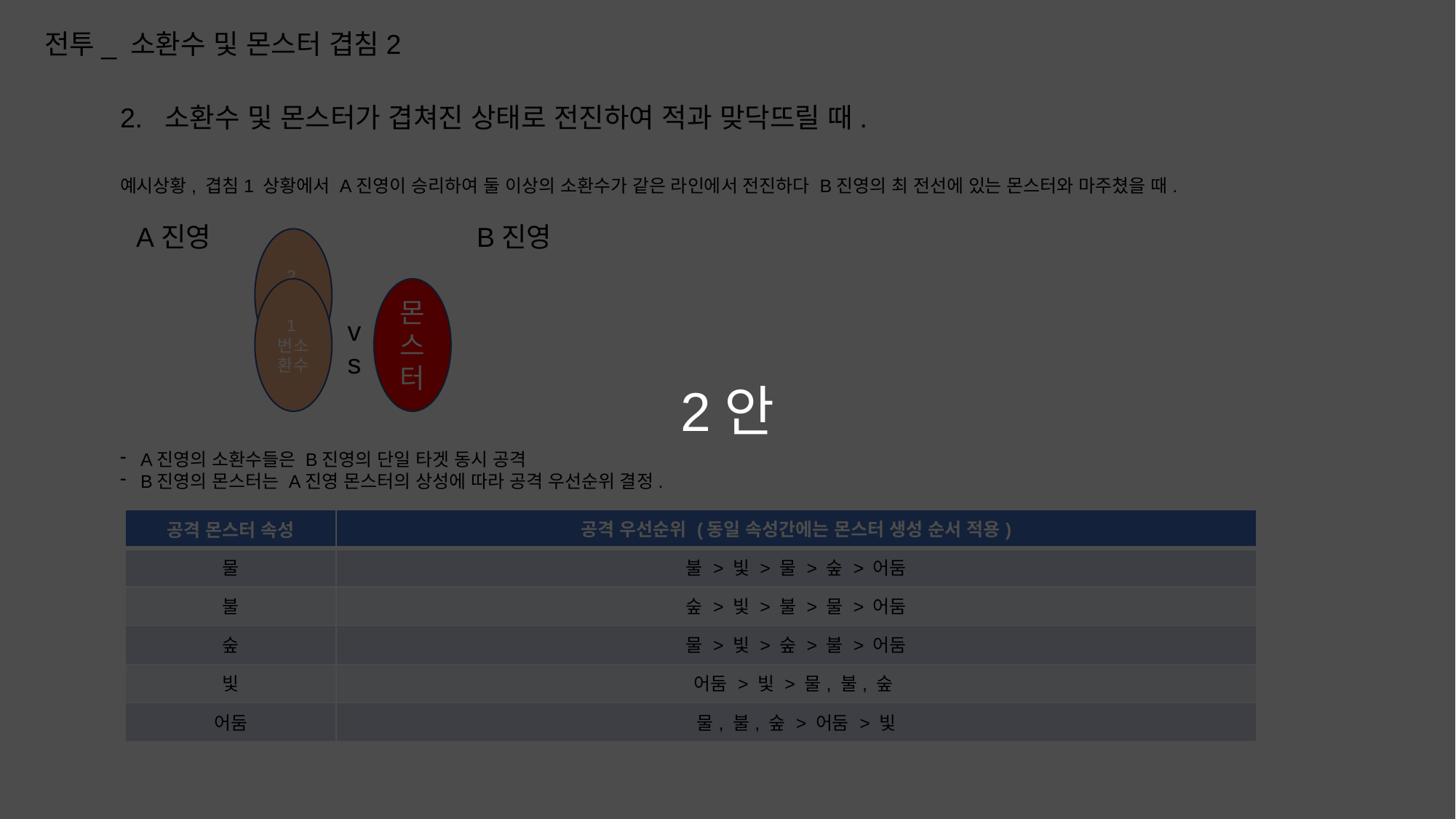

2안
전투_ 소환수 및 몬스터 겹침2
2.  소환수 및 몬스터가 겹쳐진 상태로 전진하여 적과 맞닥뜨릴 때.
예시상황, 겹침1 상황에서 A진영이 승리하여 둘 이상의 소환수가 같은 라인에서 전진하다 B진영의 최 전선에 있는 몬스터와 마주쳤을 때.
A진영
B진영
2번소환수
1번소환수
몬스터
vs
A진영의 소환수들은 B진영의 단일 타겟 동시 공격
B진영의 몬스터는 A진영 몬스터의 상성에 따라 공격 우선순위 결정.
| 공격 몬스터 속성 | 공격 우선순위 (동일 속성간에는 몬스터 생성 순서 적용) |
| --- | --- |
| 물 | 불 > 빛 > 물 > 숲 > 어둠 |
| 불 | 숲 > 빛 > 불 > 물 > 어둠 |
| 숲 | 물 > 빛 > 숲 > 불 > 어둠 |
| 빛 | 어둠 > 빛 > 물, 불, 숲 |
| 어둠 | 물, 불, 숲 > 어둠 > 빛 |